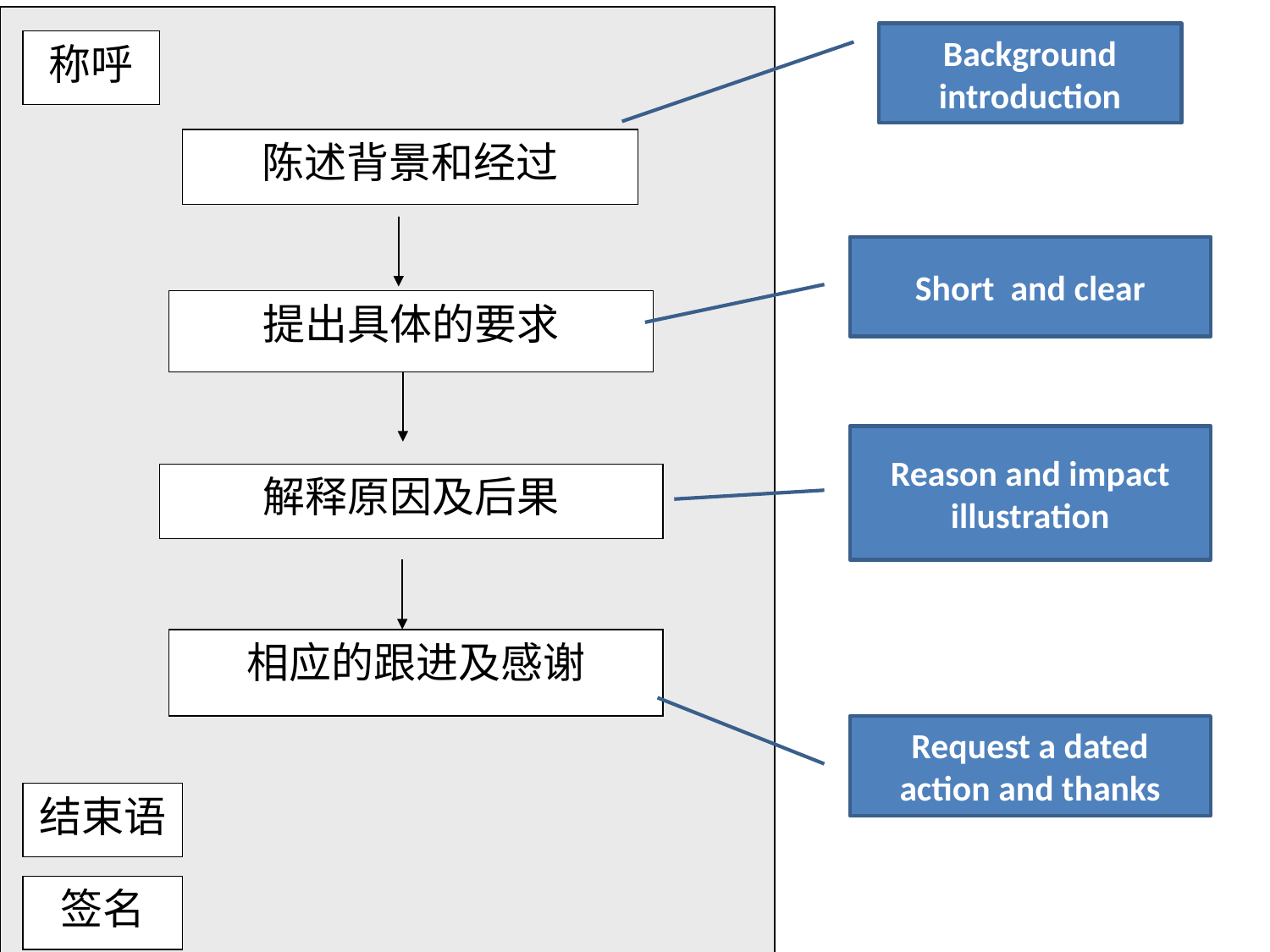

称呼
陈述背景和经过
提出具体的要求
解释原因及后果
相应的跟进及感谢
结束语
签名
Background introduction
Short  and clear
Reason and impact illustration
Request a dated action and thanks